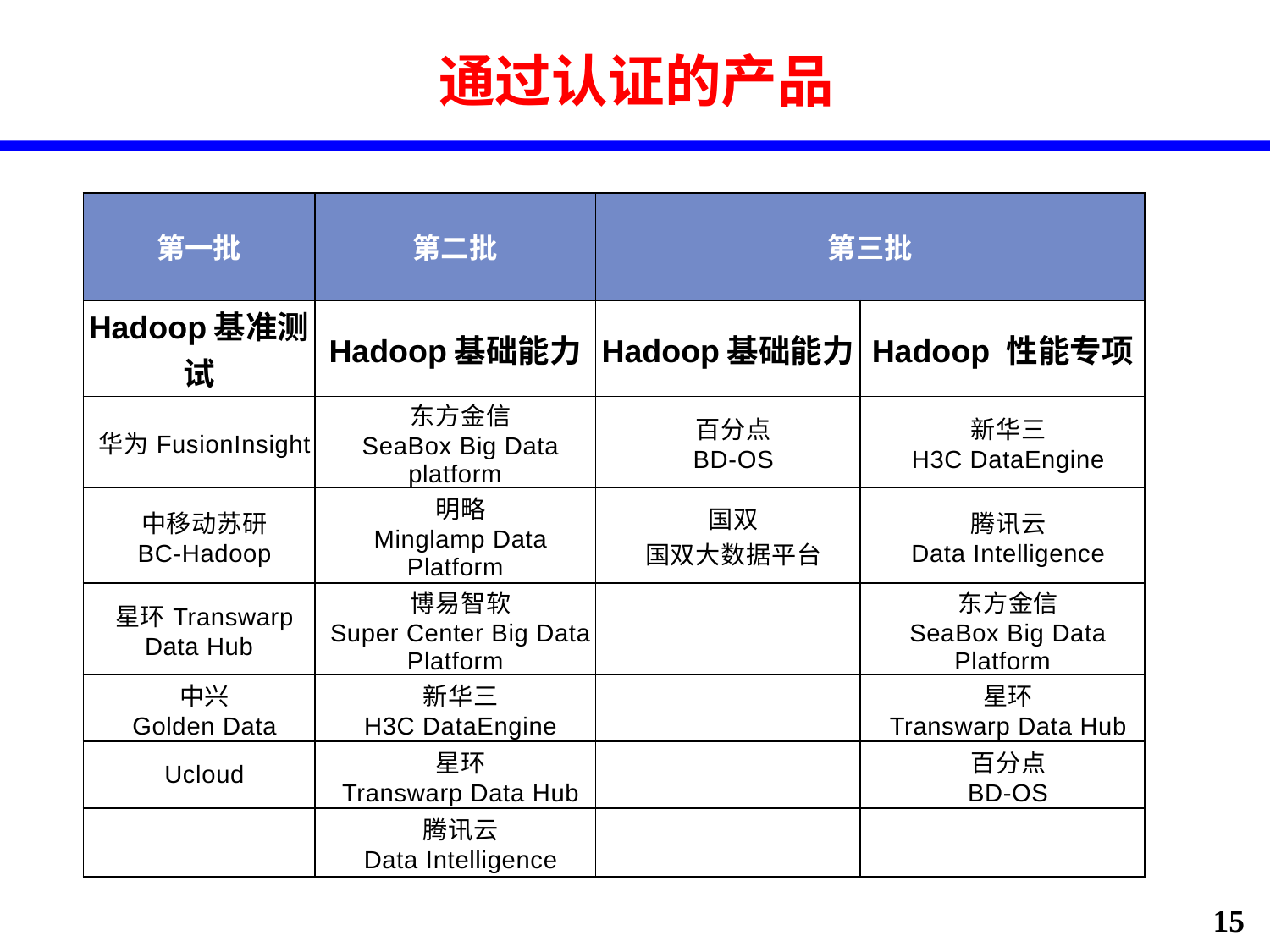

# 通过认证的产品
| 第一批 | 第二批 | 第三批 |  |
| --- | --- | --- | --- |
| Hadoop基准测试 | Hadoop基础能力 | Hadoop基础能力 | Hadoop 性能专项 |
| 华为FusionInsight | 东方金信 SeaBox Big Data platform | 百分点 BD-OS | 新华三 H3C DataEngine |
| 中移动苏研 BC-Hadoop | 明略 Minglamp Data Platform | 国双 国双大数据平台 | 腾讯云 Data Intelligence |
| 星环Transwarp Data Hub | 博易智软 Super Center Big Data Platform |  | 东方金信 SeaBox Big Data Platform |
| 中兴 Golden Data | 新华三 H3C DataEngine |  | 星环 Transwarp Data Hub |
| Ucloud | 星环 Transwarp Data Hub |  | 百分点 BD-OS |
|  | 腾讯云 Data Intelligence |  |  |